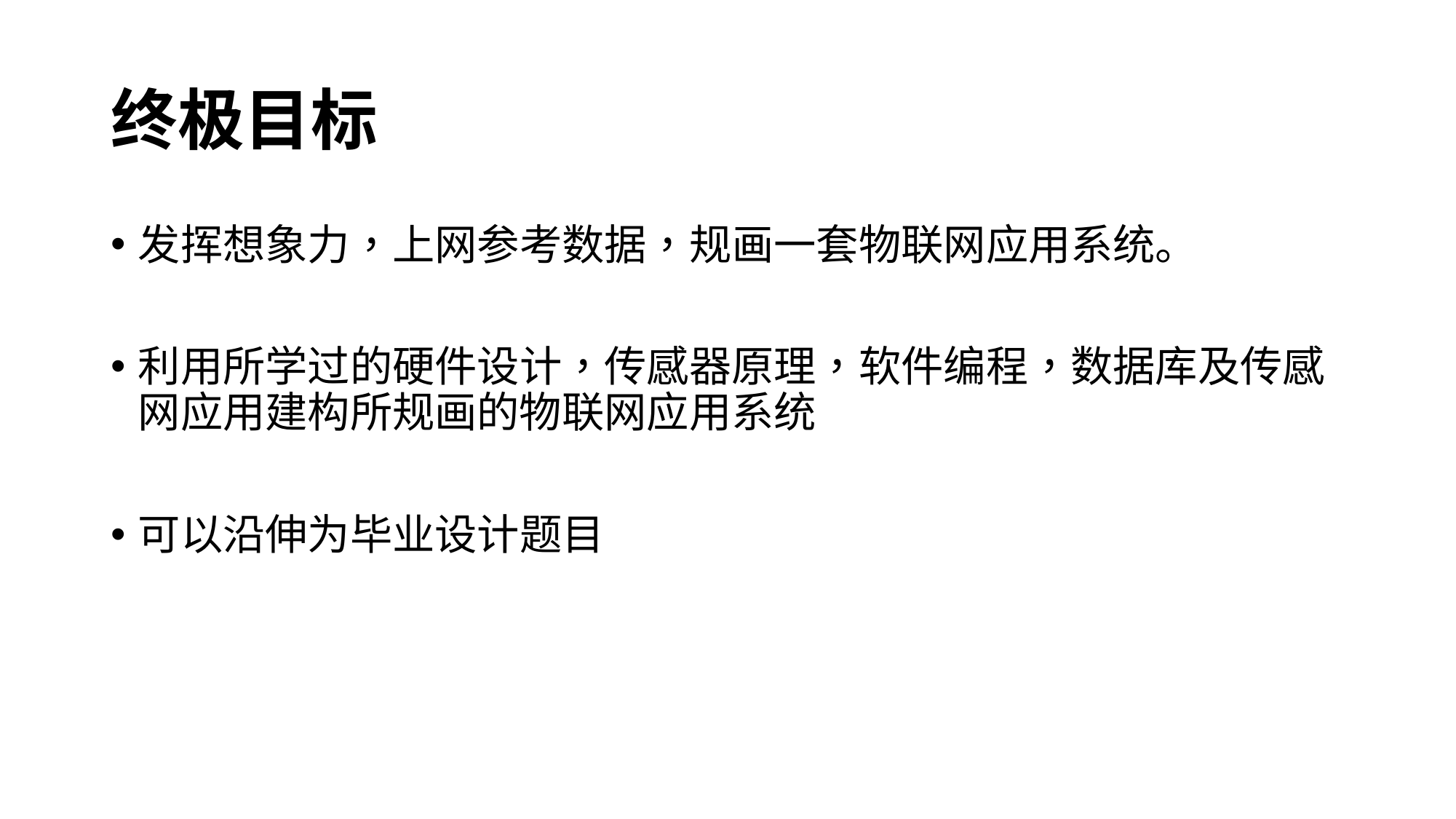

# 终极目标
发挥想象力，上网参考数据，规画一套物联网应用系统。

利用所学过的硬件设计，传感器原理，软件编程，数据库及传感网应用建构所规画的物联网应用系统

可以沿伸为毕业设计题目